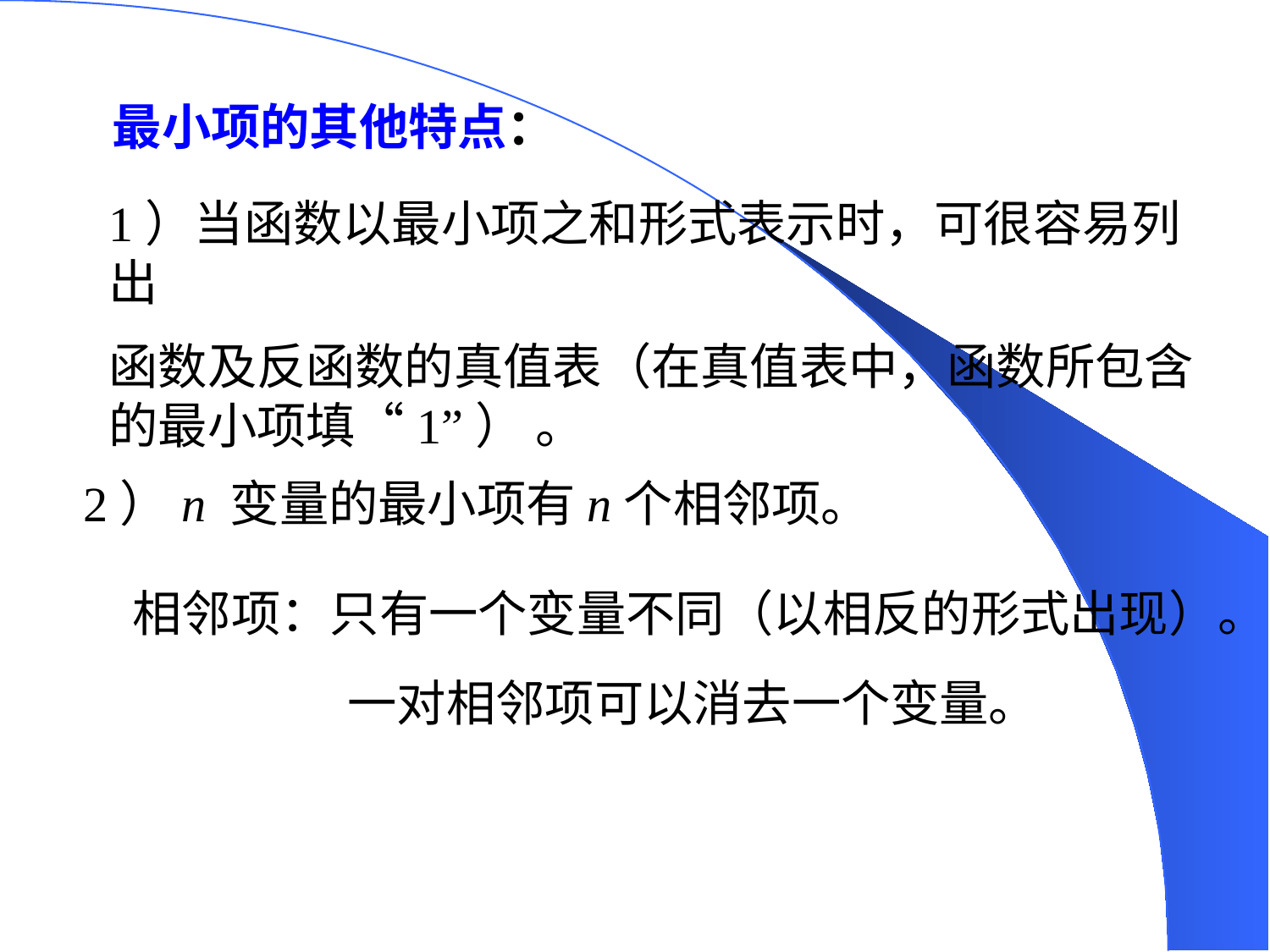

最小项的其他特点：
1）当函数以最小项之和形式表示时，可很容易列出
函数及反函数的真值表（在真值表中，函数所包含的最小项填“1”） 。
2）n 变量的最小项有n个相邻项。
相邻项：只有一个变量不同（以相反的形式出现）。
一对相邻项可以消去一个变量。